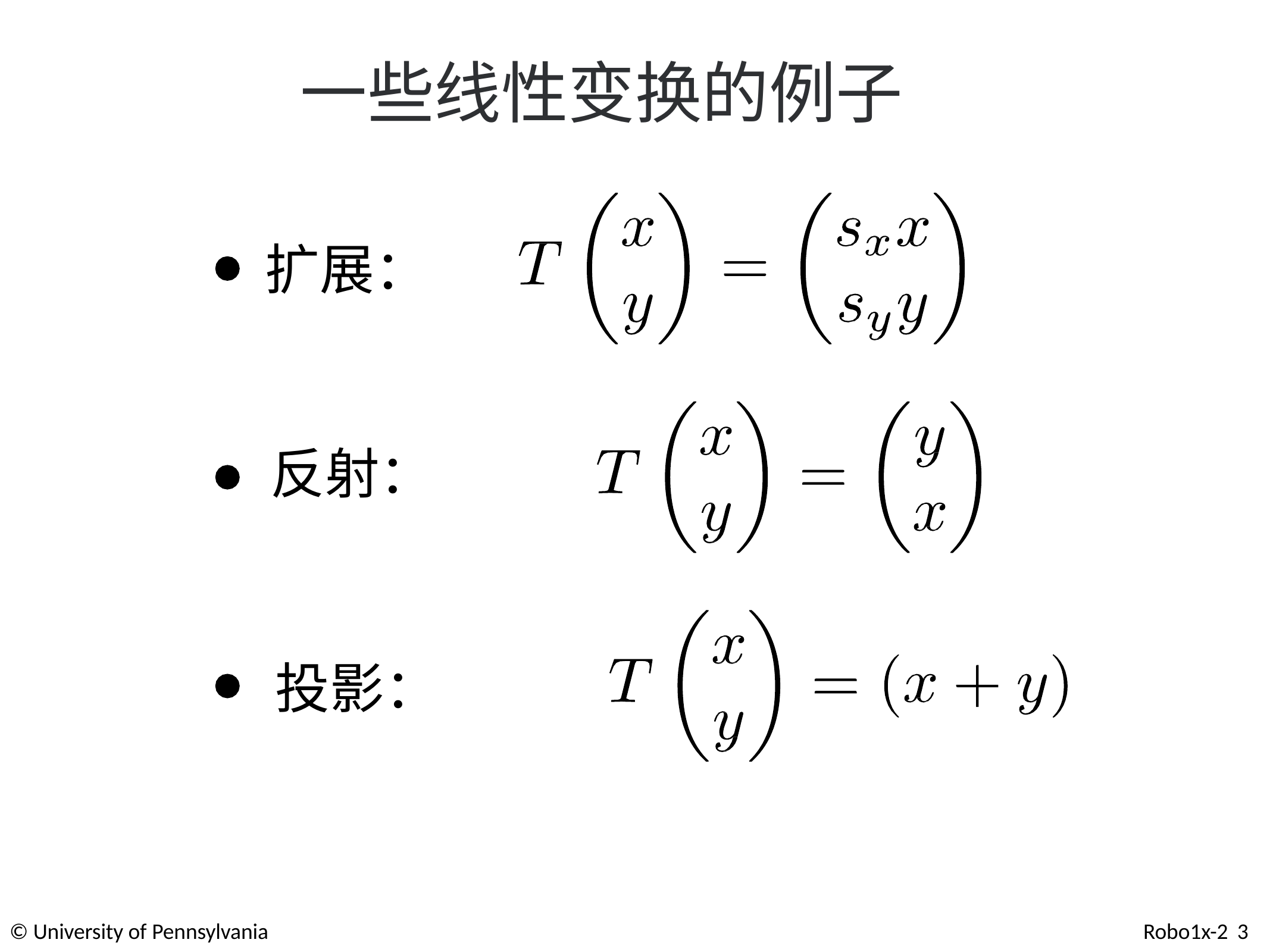

# 一些线性变换的例子

扩展：

反射：

投影：

© University of Pennsylvania
Robo1x-2 3